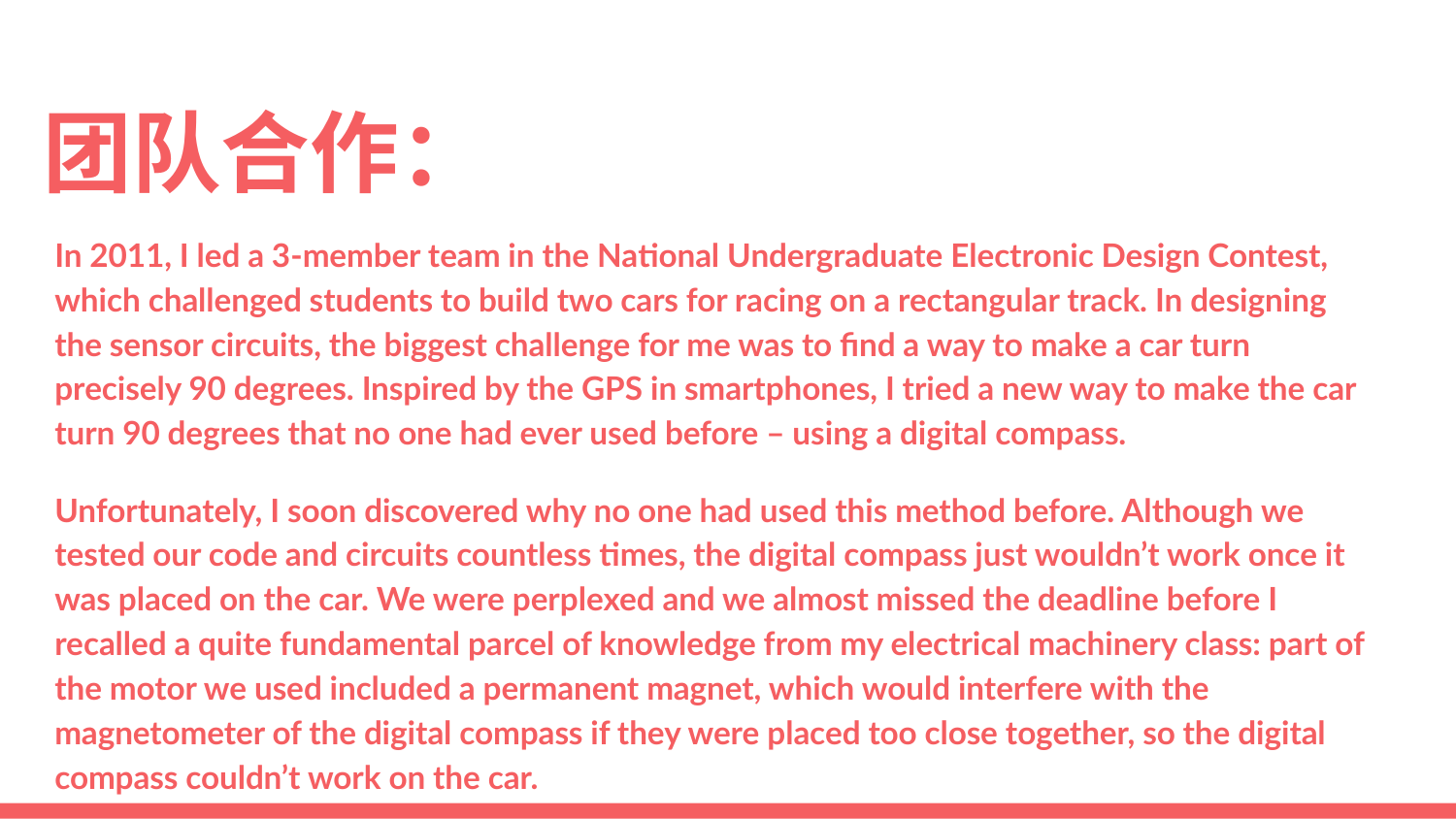

# 团队合作：
In 2011, I led a 3-member team in the National Undergraduate Electronic Design Contest, which challenged students to build two cars for racing on a rectangular track. In designing the sensor circuits, the biggest challenge for me was to find a way to make a car turn precisely 90 degrees. Inspired by the GPS in smartphones, I tried a new way to make the car turn 90 degrees that no one had ever used before – using a digital compass.
Unfortunately, I soon discovered why no one had used this method before. Although we tested our code and circuits countless times, the digital compass just wouldn’t work once it was placed on the car. We were perplexed and we almost missed the deadline before I recalled a quite fundamental parcel of knowledge from my electrical machinery class: part of the motor we used included a permanent magnet, which would interfere with the magnetometer of the digital compass if they were placed too close together, so the digital compass couldn’t work on the car.